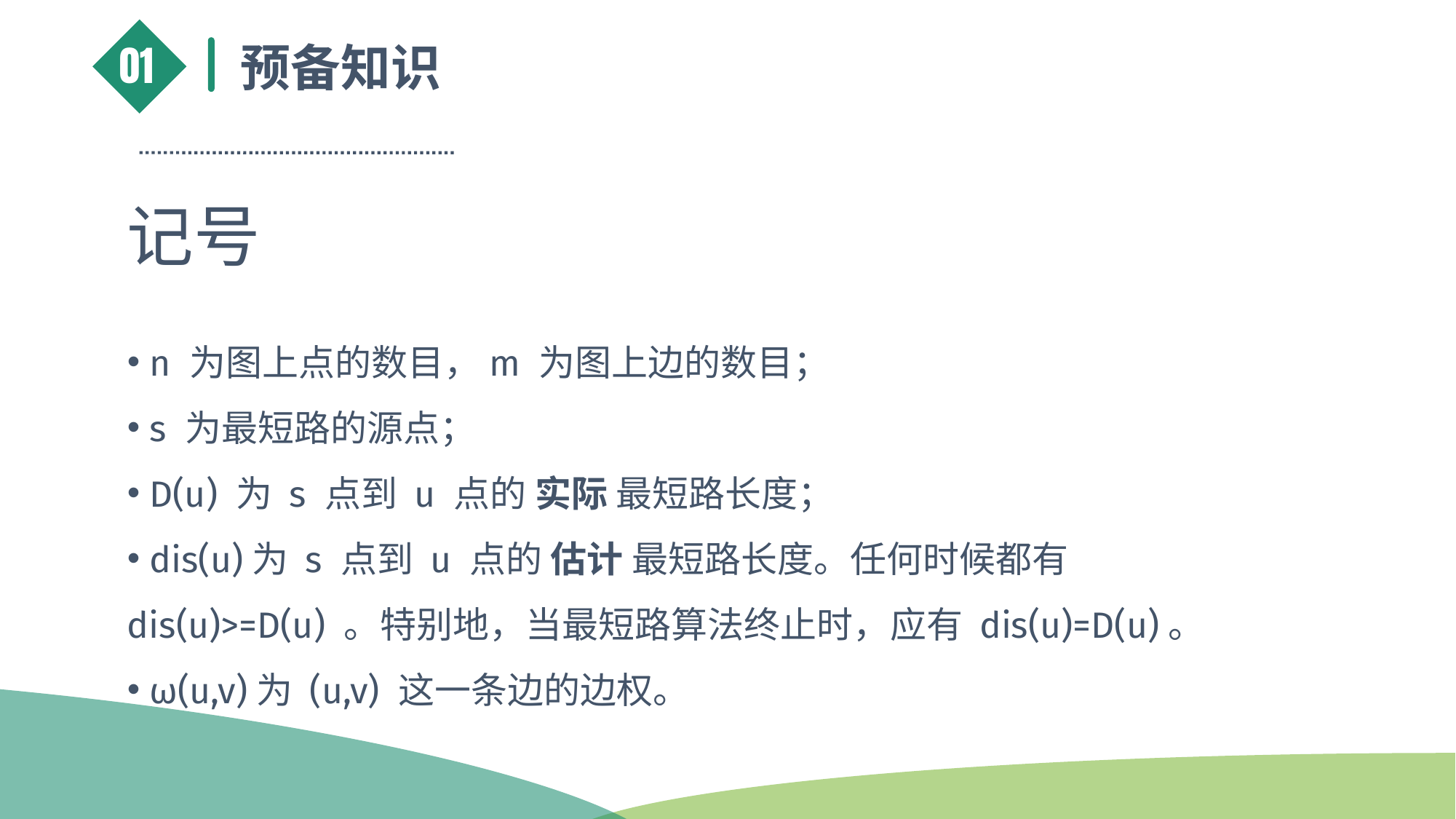

预备知识

01

记号

 n 为图上点的数目，m 为图上边的数目；
 s 为最短路的源点；
 D(u) 为 s 点到 u 点的 实际 最短路长度；
 dis(u)为 s 点到 u 点的 估计 最短路长度。任何时候都有dis(u)>=D(u) 。特别地，当最短路算法终止时，应有 dis(u)=D(u)。
 ω(u,v)为 (u,v) 这一条边的边权。